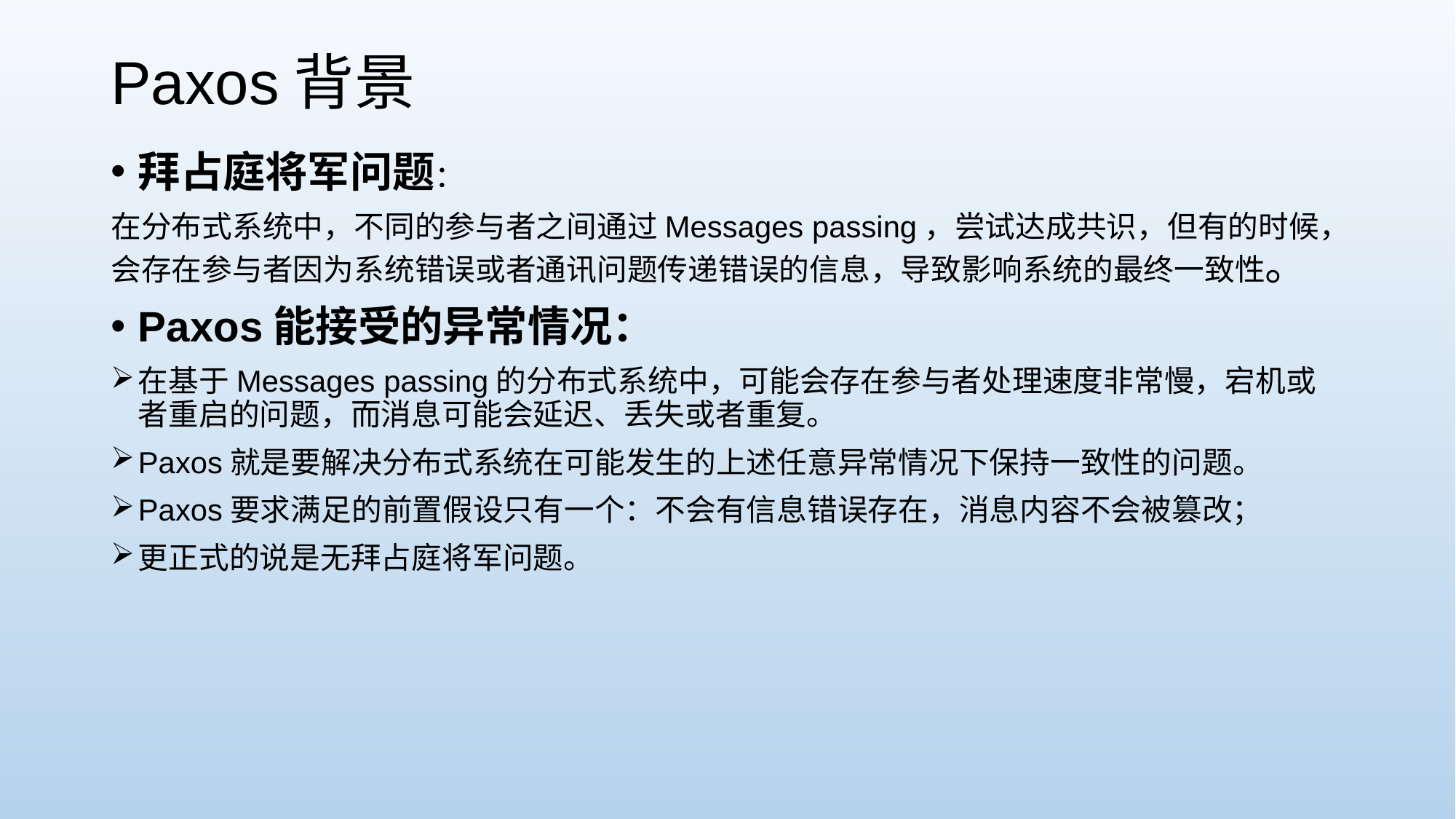

# Paxos背景
拜占庭将军问题：
在分布式系统中，不同的参与者之间通过Messages passing，尝试达成共识，但有的时候，会存在参与者因为系统错误或者通讯问题传递错误的信息，导致影响系统的最终一致性。
Paxos能接受的异常情况：
在基于Messages passing的分布式系统中，可能会存在参与者处理速度非常慢，宕机或者重启的问题，而消息可能会延迟、丢失或者重复。
Paxos就是要解决分布式系统在可能发生的上述任意异常情况下保持一致性的问题。
Paxos要求满足的前置假设只有一个：不会有信息错误存在，消息内容不会被篡改；
更正式的说是无拜占庭将军问题。